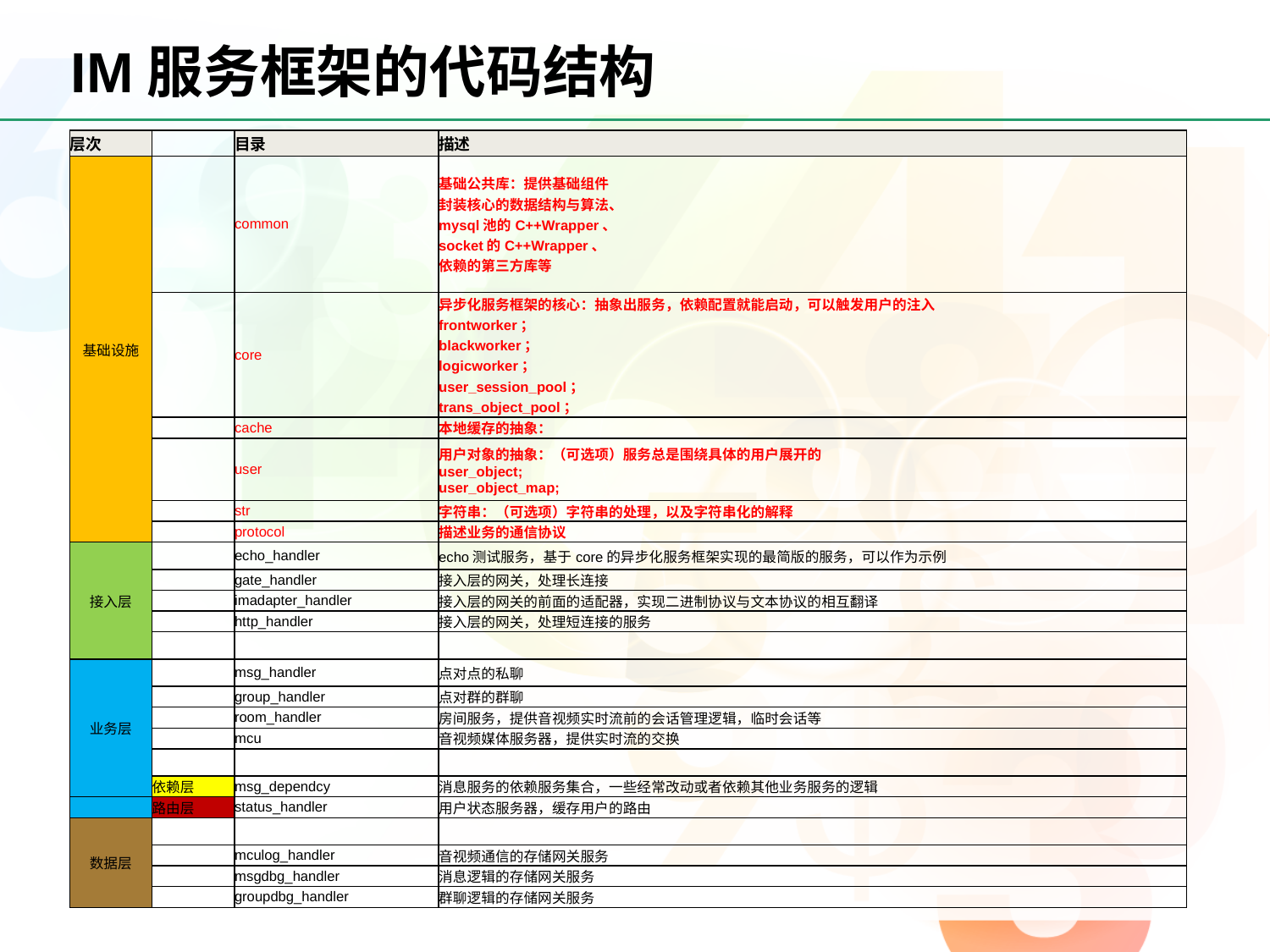

# IM服务框架的代码结构
| 层次 |  | 目录 | 描述 |
| --- | --- | --- | --- |
| 基础设施 |  | common | 基础公共库：提供基础组件 封装核心的数据结构与算法、 mysql池的C++Wrapper、 socket的C++Wrapper、 依赖的第三方库等 |
|  |  | core | 异步化服务框架的核心：抽象出服务，依赖配置就能启动，可以触发用户的注入 frontworker； blackworker； logicworker； user\_session\_pool； trans\_object\_pool； |
|  |  | cache | 本地缓存的抽象： |
|  |  | user | 用户对象的抽象：（可选项）服务总是围绕具体的用户展开的 user\_object; user\_object\_map; |
|  |  | str | 字符串：（可选项）字符串的处理，以及字符串化的解释 |
|  |  | protocol | 描述业务的通信协议 |
| 接入层 |  | echo\_handler | echo测试服务，基于core的异步化服务框架实现的最简版的服务，可以作为示例 |
|  |  | gate\_handler | 接入层的网关，处理长连接 |
|  |  | imadapter\_handler | 接入层的网关的前面的适配器，实现二进制协议与文本协议的相互翻译 |
|  |  | http\_handler | 接入层的网关，处理短连接的服务 |
|  |  |  |  |
| 业务层 |  | msg\_handler | 点对点的私聊 |
|  |  | group\_handler | 点对群的群聊 |
|  |  | room\_handler | 房间服务，提供音视频实时流前的会话管理逻辑，临时会话等 |
|  |  | mcu | 音视频媒体服务器，提供实时流的交换 |
|  |  |  |  |
|  | 依赖层 | msg\_dependcy | 消息服务的依赖服务集合，一些经常改动或者依赖其他业务服务的逻辑 |
|  | 路由层 | status\_handler | 用户状态服务器，缓存用户的路由 |
| 数据层 |  |  |  |
|  |  | mculog\_handler | 音视频通信的存储网关服务 |
|  |  | msgdbg\_handler | 消息逻辑的存储网关服务 |
|  |  | groupdbg\_handler | 群聊逻辑的存储网关服务 |